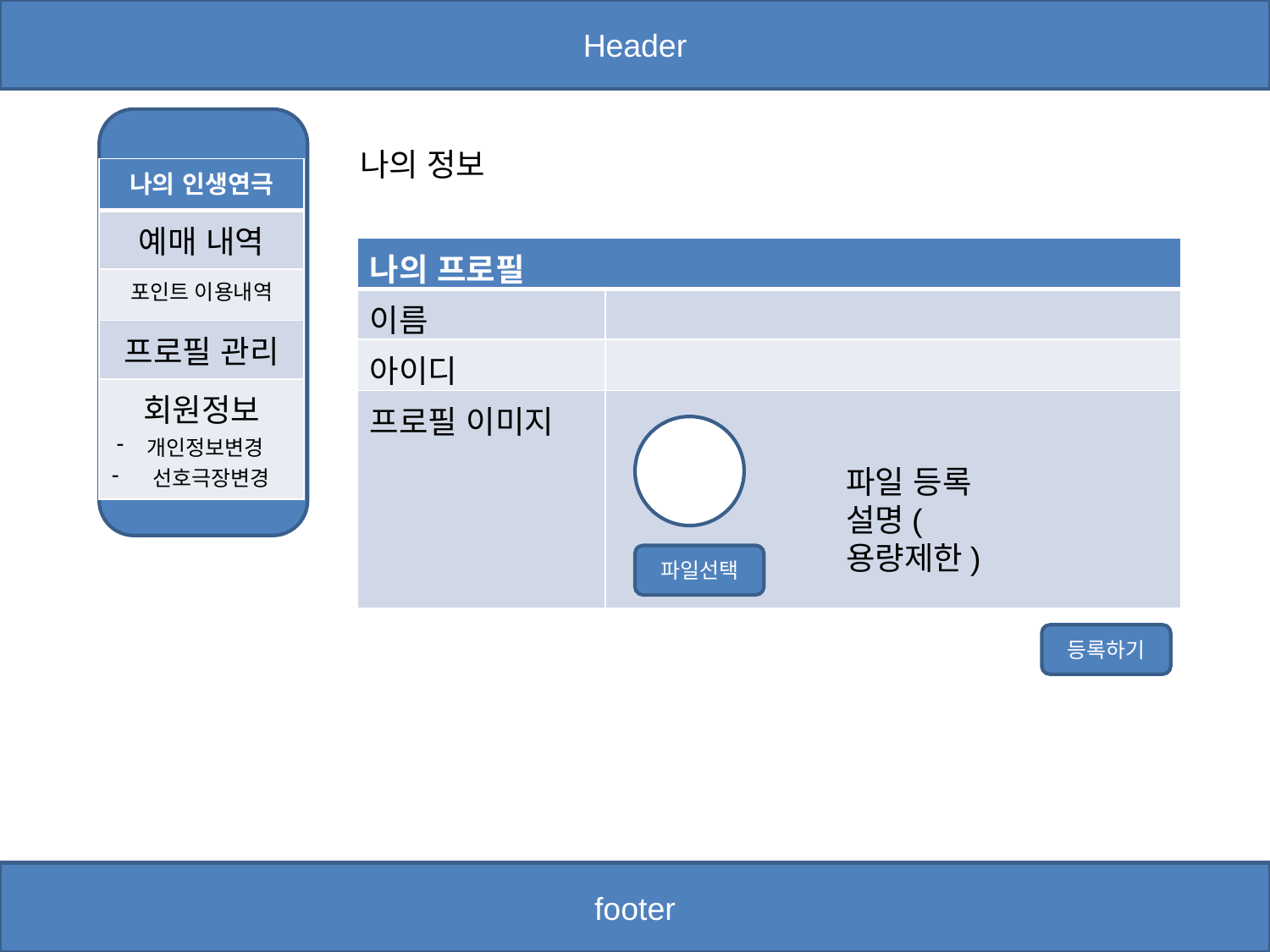

Header

나의 정보
| 나의 인생연극 |
| --- |
| 예매 내역 |
| 포인트 이용내역 |
| 프로필 관리 |
| 회원정보 개인정보변경 선호극장변경 |
| 나의 프로필 |  |
| --- | --- |
| 이름 |  |
| 아이디 |  |
| 프로필 이미지 |  |

파일 등록 설명(용량제한)
파일선택
등록하기
footer